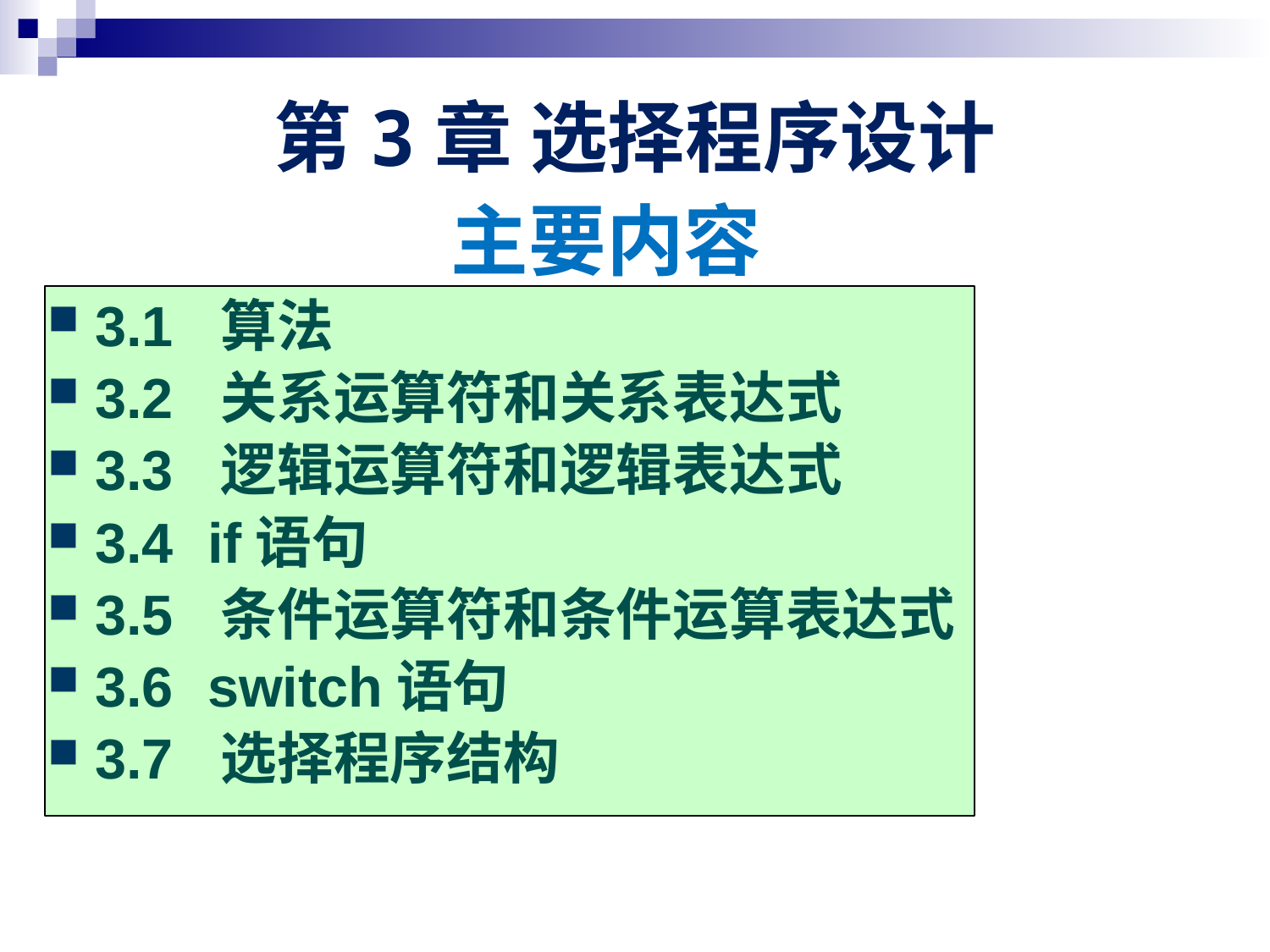

# 第3章 选择程序设计
主要内容
3.1 算法
3.2 关系运算符和关系表达式
3.3 逻辑运算符和逻辑表达式
3.4 if语句
3.5 条件运算符和条件运算表达式
3.6 switch语句
3.7 选择程序结构

1